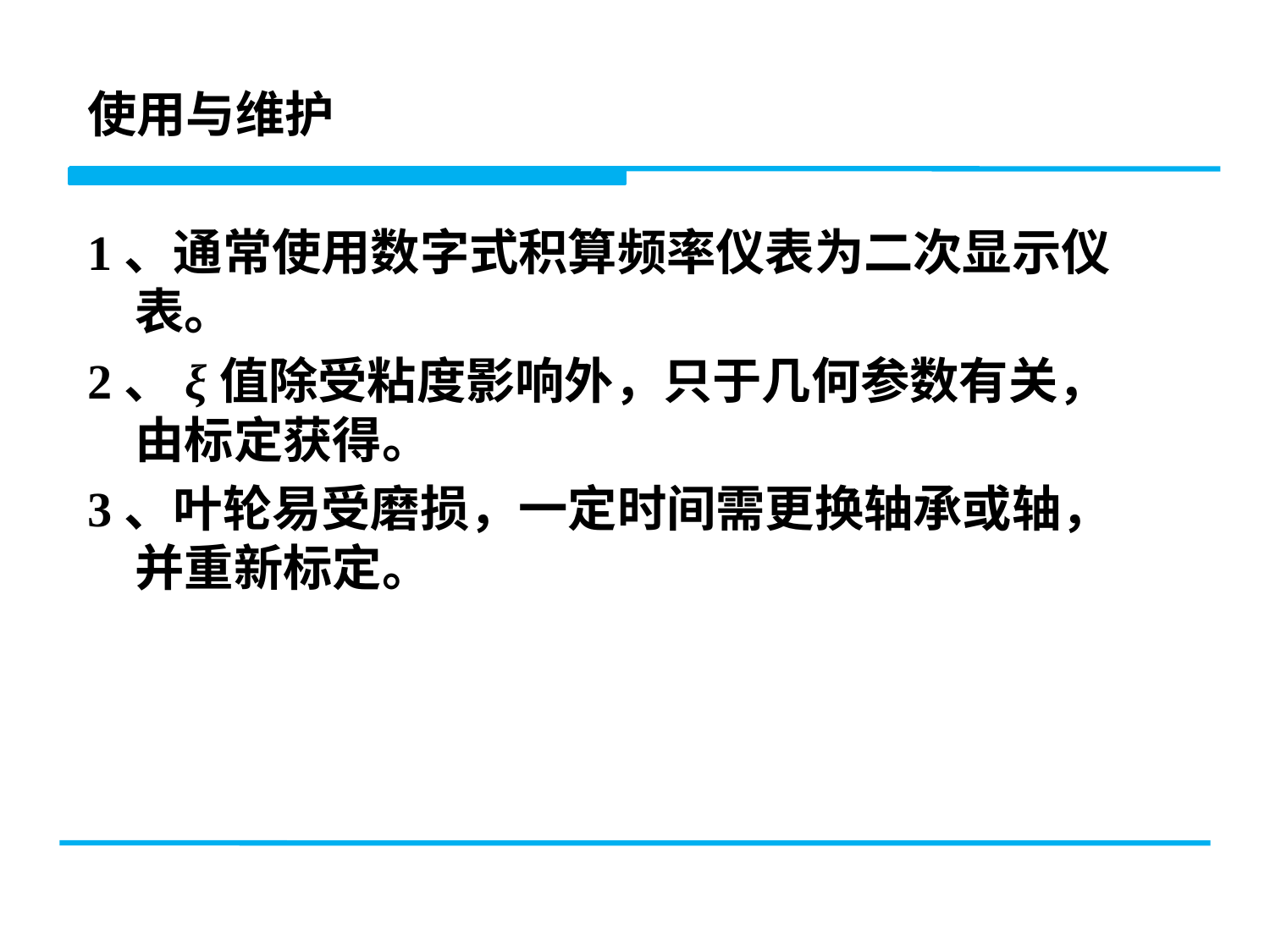

使用与维护

1、通常使用数字式积算频率仪表为二次显示仪表。
2、ξ值除受粘度影响外，只于几何参数有关，由标定获得。
3、叶轮易受磨损，一定时间需更换轴承或轴，并重新标定。